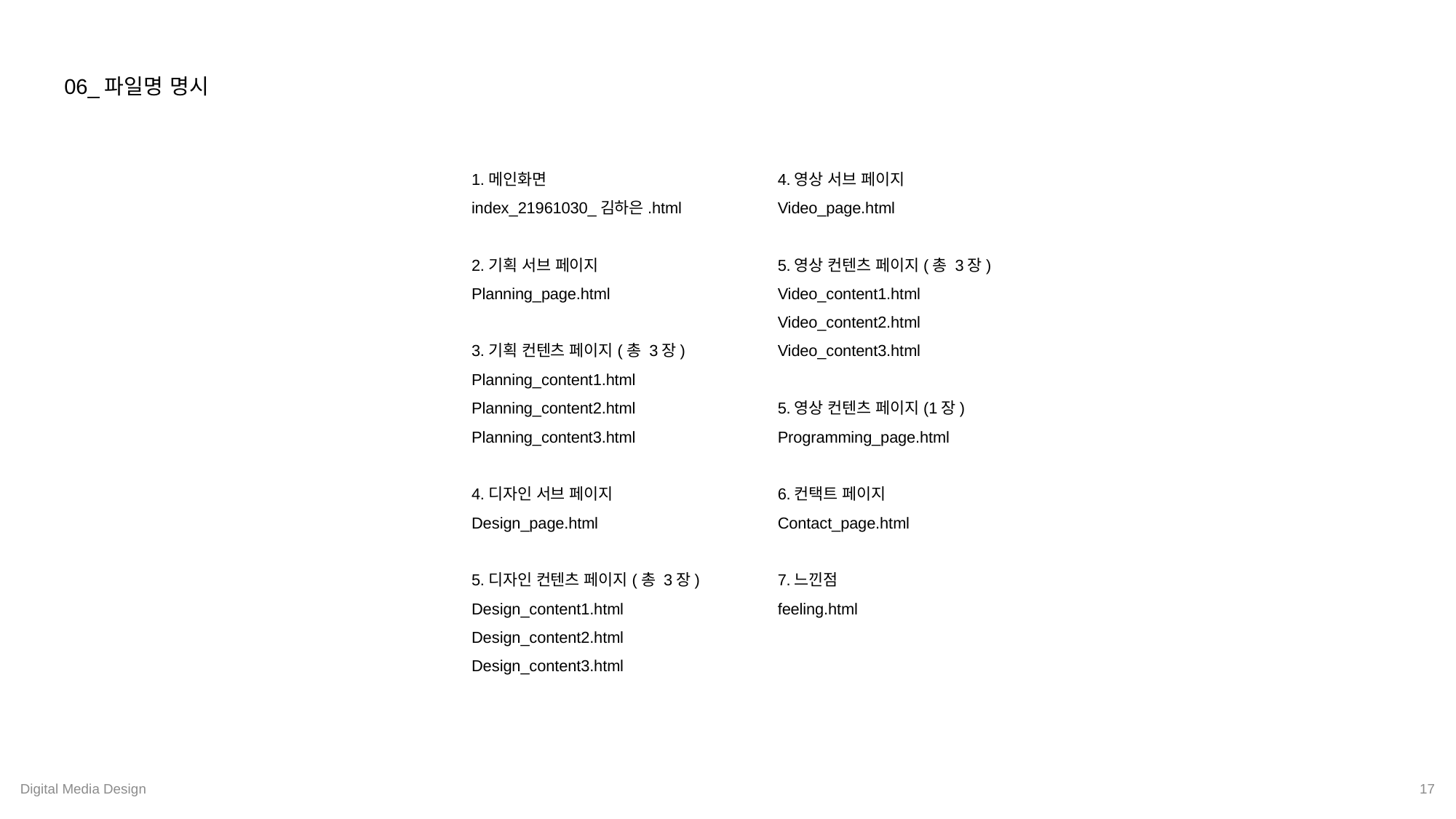

06_파일명 명시
1.메인화면
index_21961030_김하은.html

2.기획 서브 페이지
Planning_page.html

3.기획 컨텐츠 페이지(총 3장)
Planning_content1.html
Planning_content2.html
Planning_content3.html

4.디자인 서브 페이지
Design_page.html

5.디자인 컨텐츠 페이지(총 3장)
Design_content1.html
Design_content2.html
Design_content3.html

4.영상 서브 페이지
Video_page.html

5.영상 컨텐츠 페이지(총 3장)
Video_content1.html
Video_content2.html
Video_content3.html

5.영상 컨텐츠 페이지(1장)
Programming_page.html

6.컨택트 페이지
Contact_page.html

7.느낀점
feeling.html